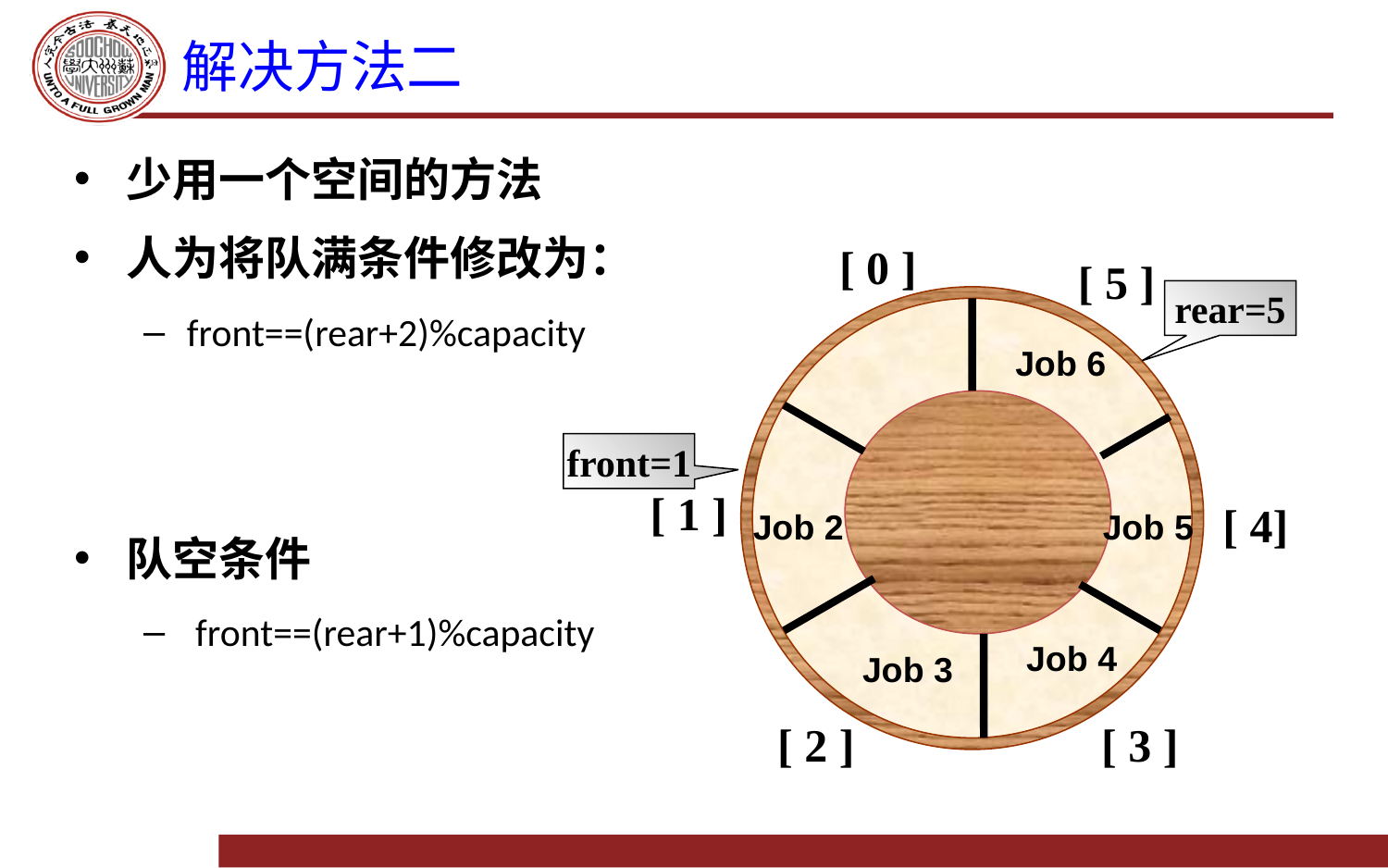

# 解决方法二
少用一个空间的方法
人为将队满条件修改为：
front==(rear+2)%capacity

队空条件
 front==(rear+1)%capacity

[ 0 ]
[ 5 ]

[ 1 ]
[ 4]

[ 2 ]
[ 3 ]
rear=5
Job 6
front=1
Job 2
Job 5
Job 4
Job 3